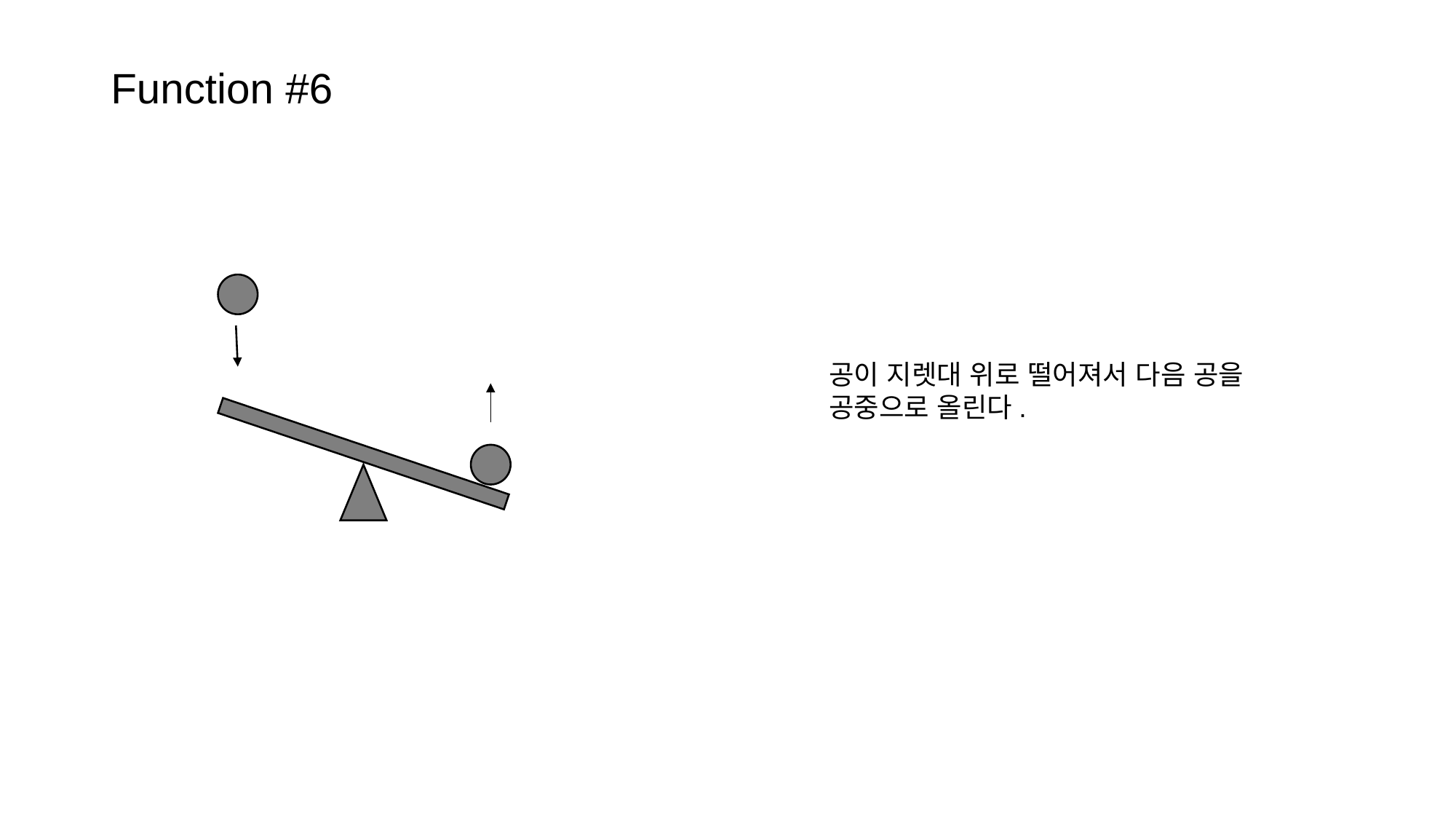

Function #6

공이 지렛대 위로 떨어져서 다음 공을 공중으로 올린다.